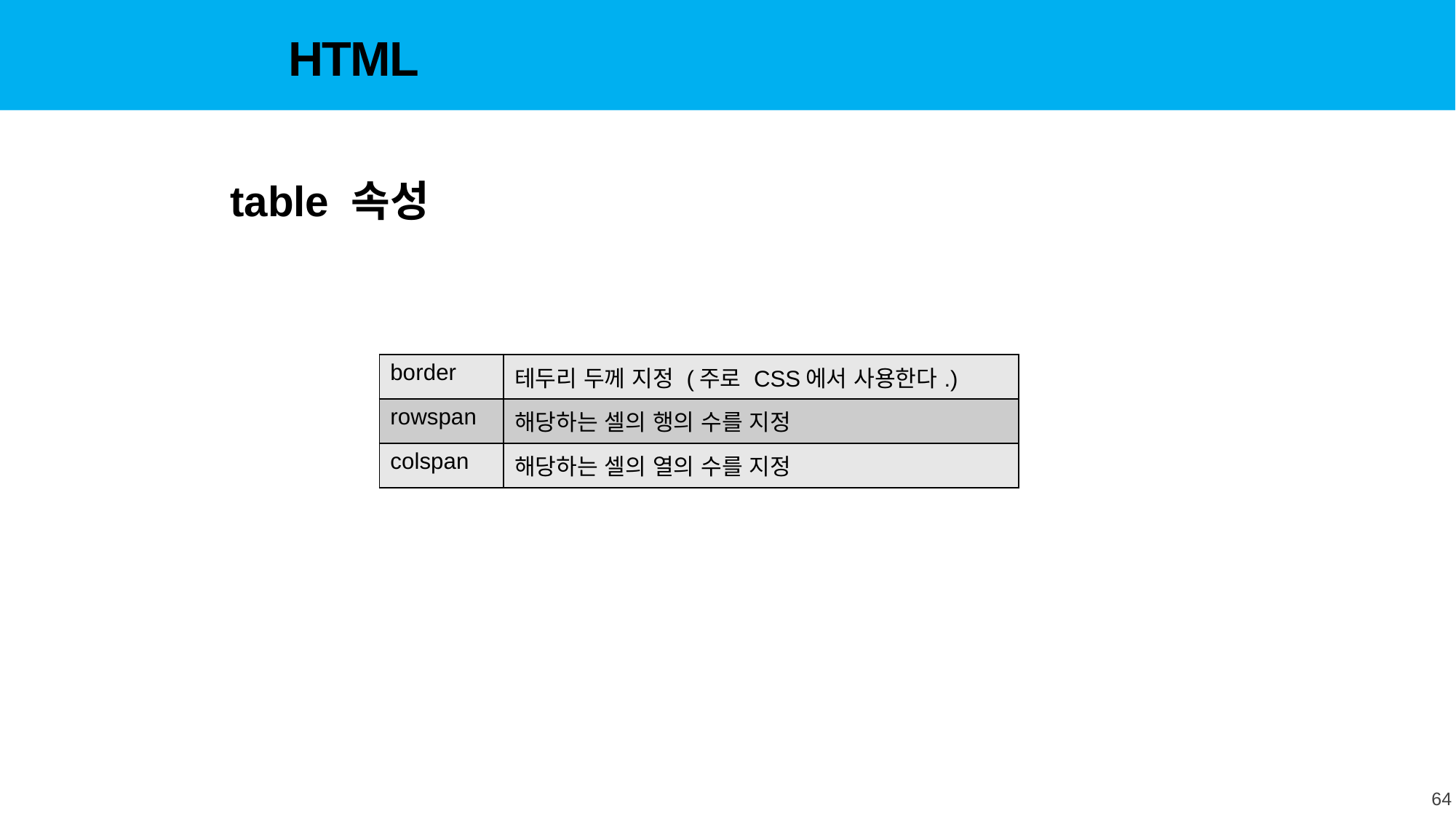

HTML
table 속성
| border | 테두리 두께 지정 (주로 CSS에서 사용한다.) |
| --- | --- |
| rowspan | 해당하는 셀의 행의 수를 지정 |
| colspan | 해당하는 셀의 열의 수를 지정 |